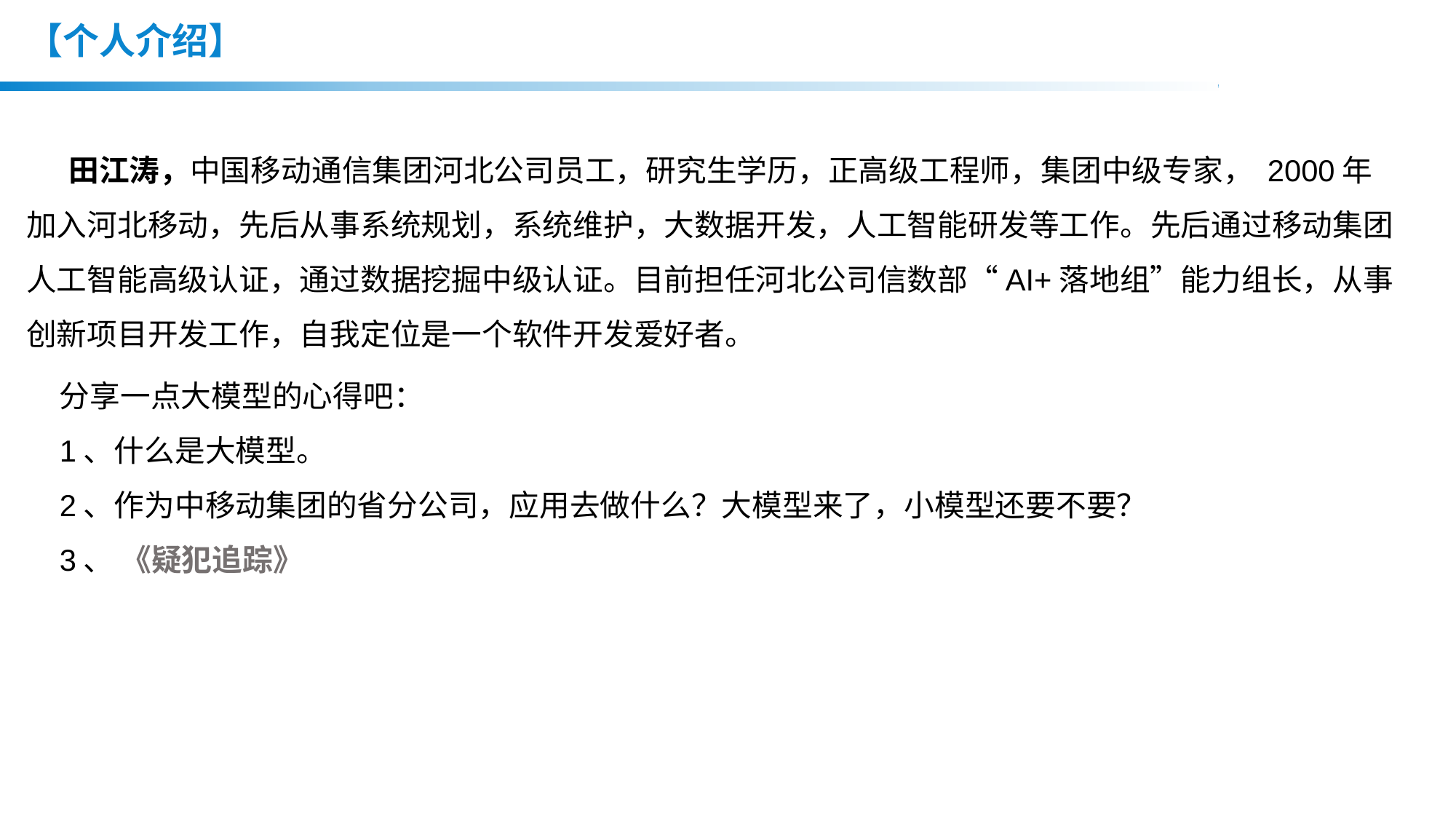

【个人介绍】
田江涛，中国移动通信集团河北公司员工，研究生学历，正高级工程师，集团中级专家， 2000年加入河北移动，先后从事系统规划，系统维护，大数据开发，人工智能研发等工作。先后通过移动集团人工智能高级认证，通过数据挖掘中级认证。目前担任河北公司信数部“AI+落地组”能力组长，从事创新项目开发工作，自我定位是一个软件开发爱好者。
分享一点大模型的心得吧：
1、什么是大模型。
2、作为中移动集团的省分公司，应用去做什么？大模型来了，小模型还要不要？
3、 《疑犯追踪》